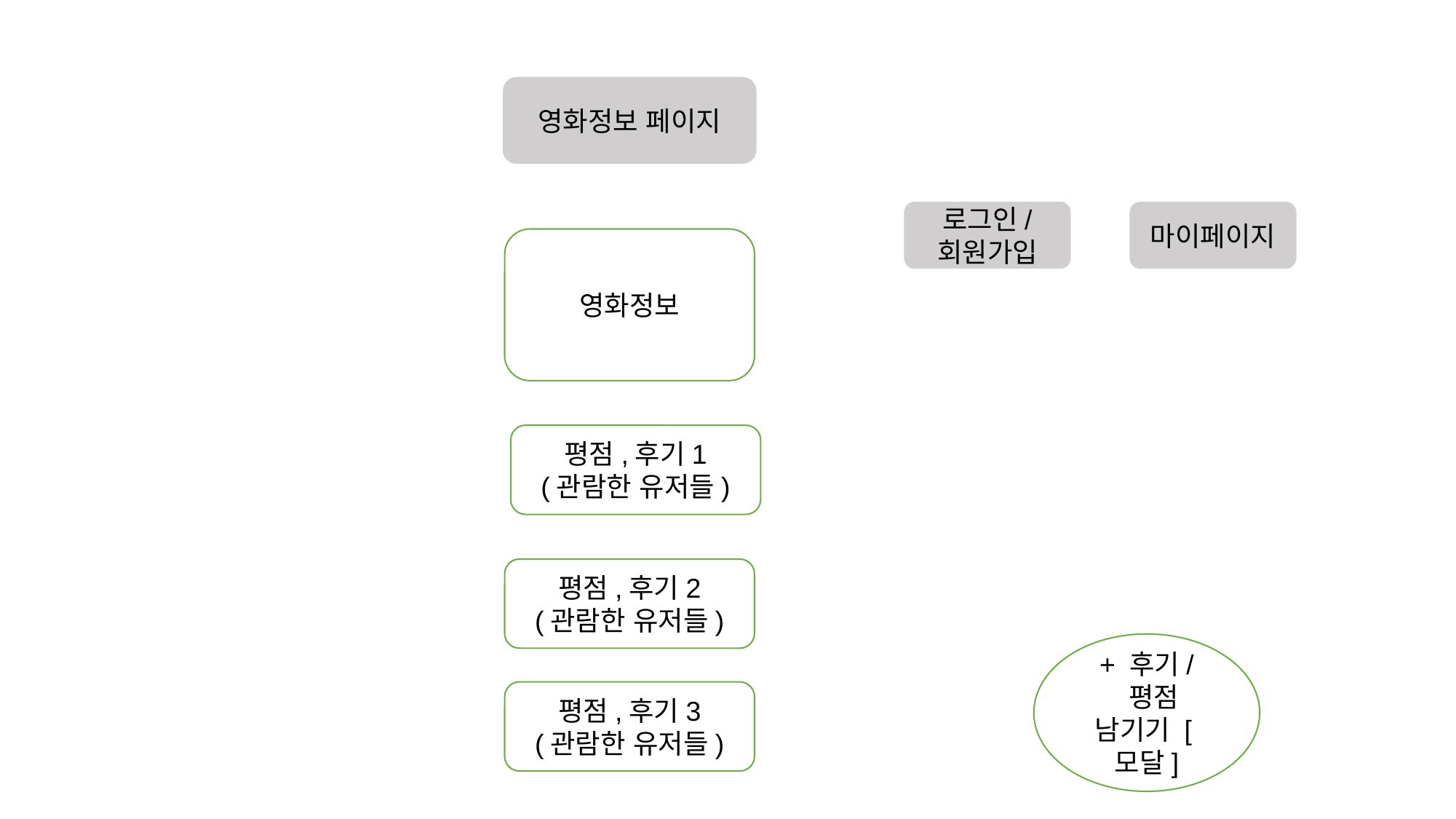

영화정보 페이지
로그인/
회원가입
마이페이지
영화정보
평점,후기1
(관람한 유저들)
평점,후기2
(관람한 유저들)
+ 후기/
 평점 남기기 [모달]
평점,후기3
(관람한 유저들)